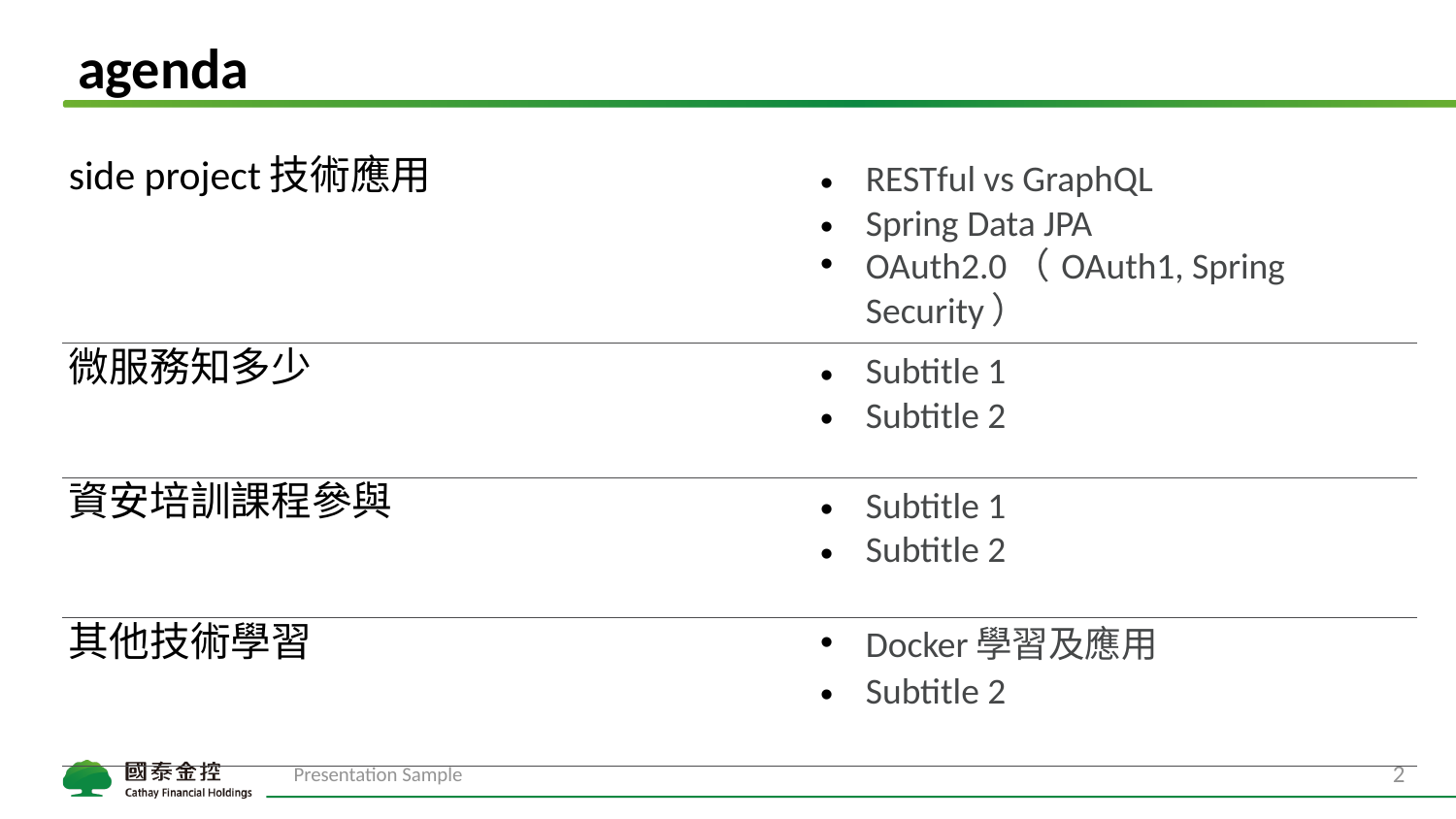

# agenda
| side project技術應用 | RESTful vs GraphQL Spring Data JPA OAuth2.0（OAuth1, Spring Security） |
| --- | --- |
| 微服務知多少 | Subtitle 1 Subtitle 2 |
| 資安培訓課程參與 | Subtitle 1 Subtitle 2 |
| 其他技術學習 | Docker學習及應用 Subtitle 2 |
2
Presentation Sample